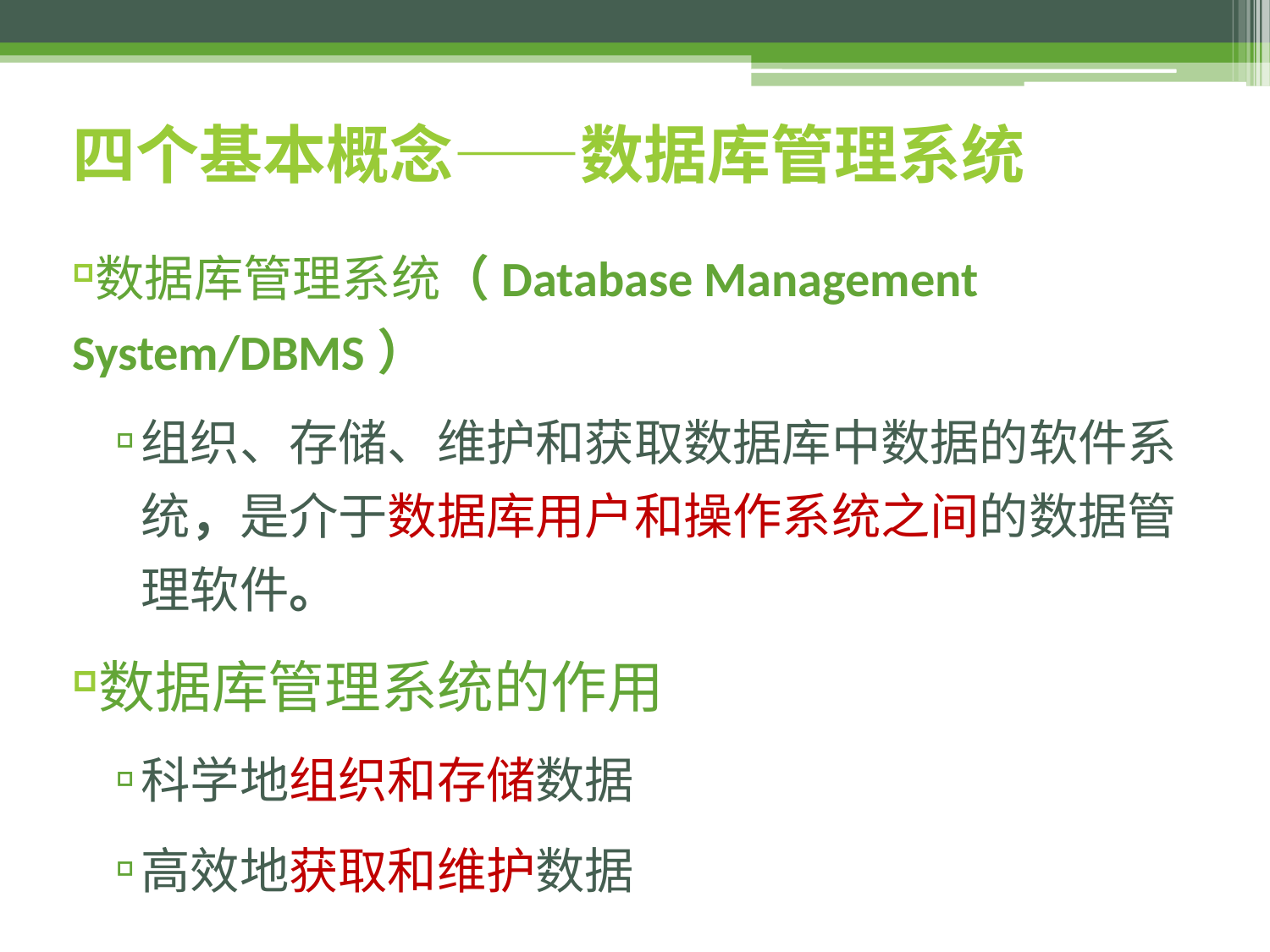

# 四个基本概念——数据库管理系统
数据库管理系统（Database Management System/DBMS）
组织、存储、维护和获取数据库中数据的软件系统，是介于数据库用户和操作系统之间的数据管理软件。
数据库管理系统的作用
科学地组织和存储数据
高效地获取和维护数据